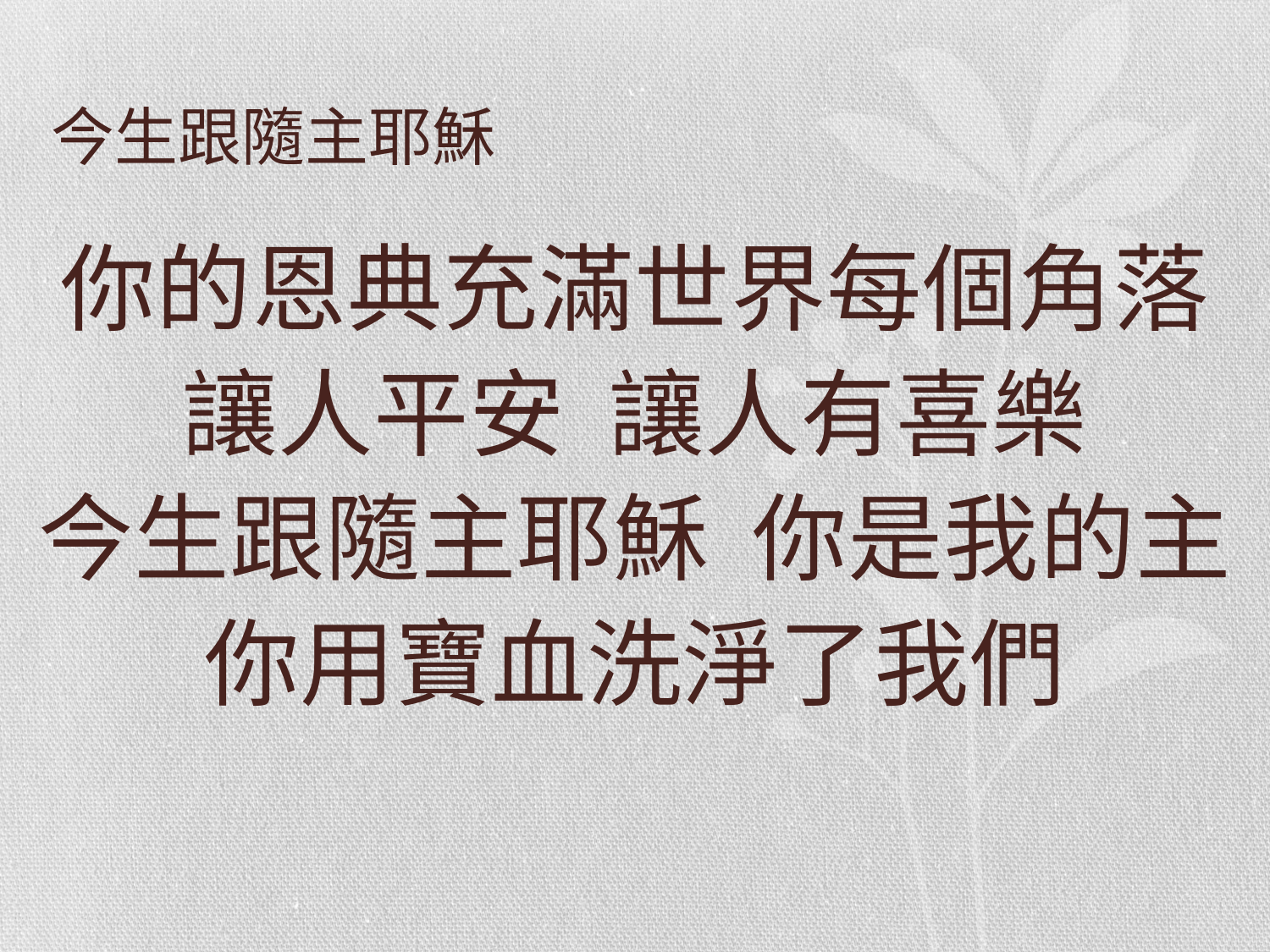

# 今生跟隨主耶穌
你的恩典充滿世界每個角落
讓人平安  讓人有喜樂
今生跟隨主耶穌  你是我的主
你用寶血洗淨了我們